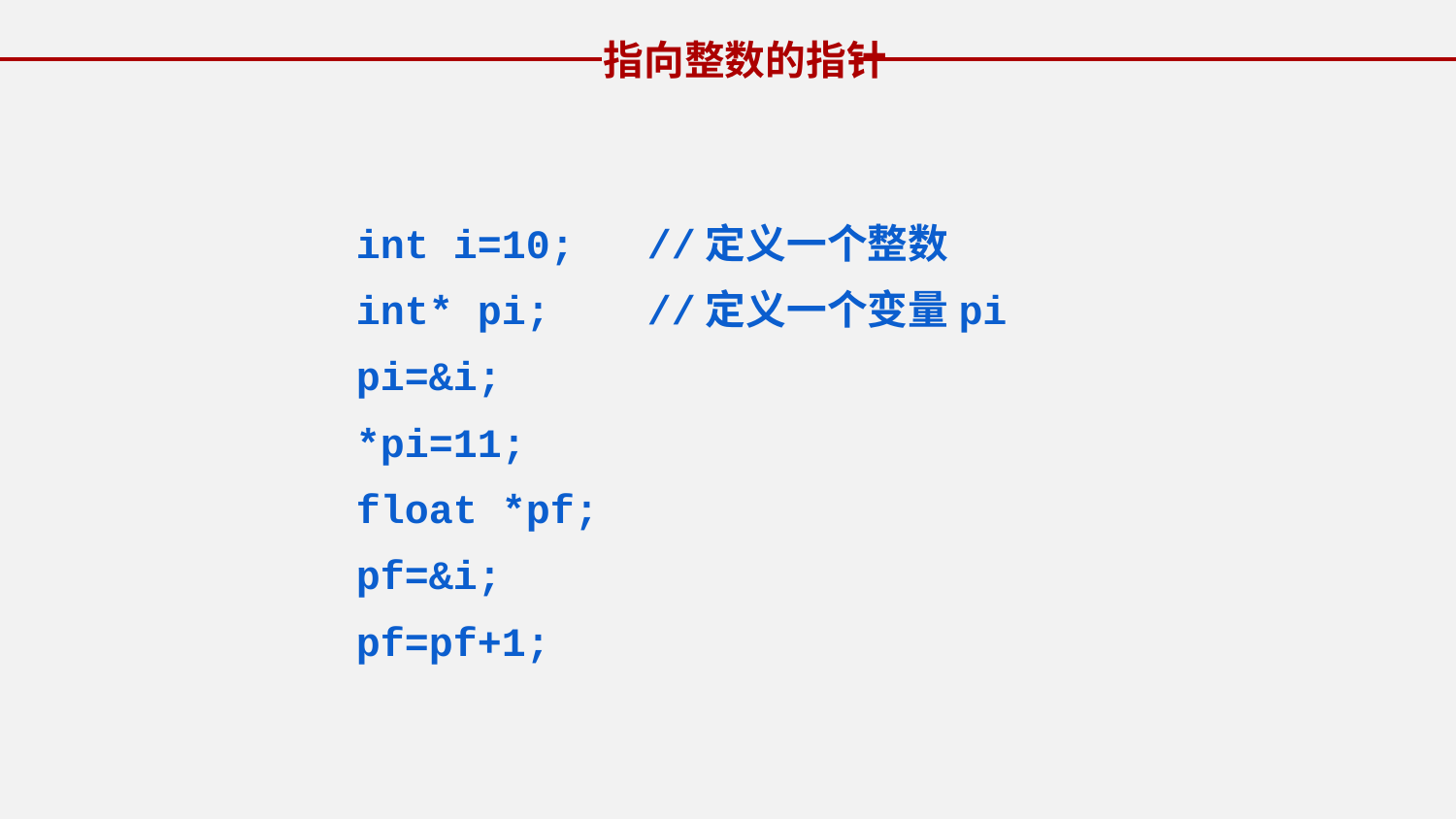

指向整数的指针
	int i=10;	//定义一个整数
	int* pi;	//定义一个变量pi
	pi=&i;
	*pi=11;
	float *pf;
	pf=&i;
	pf=pf+1;